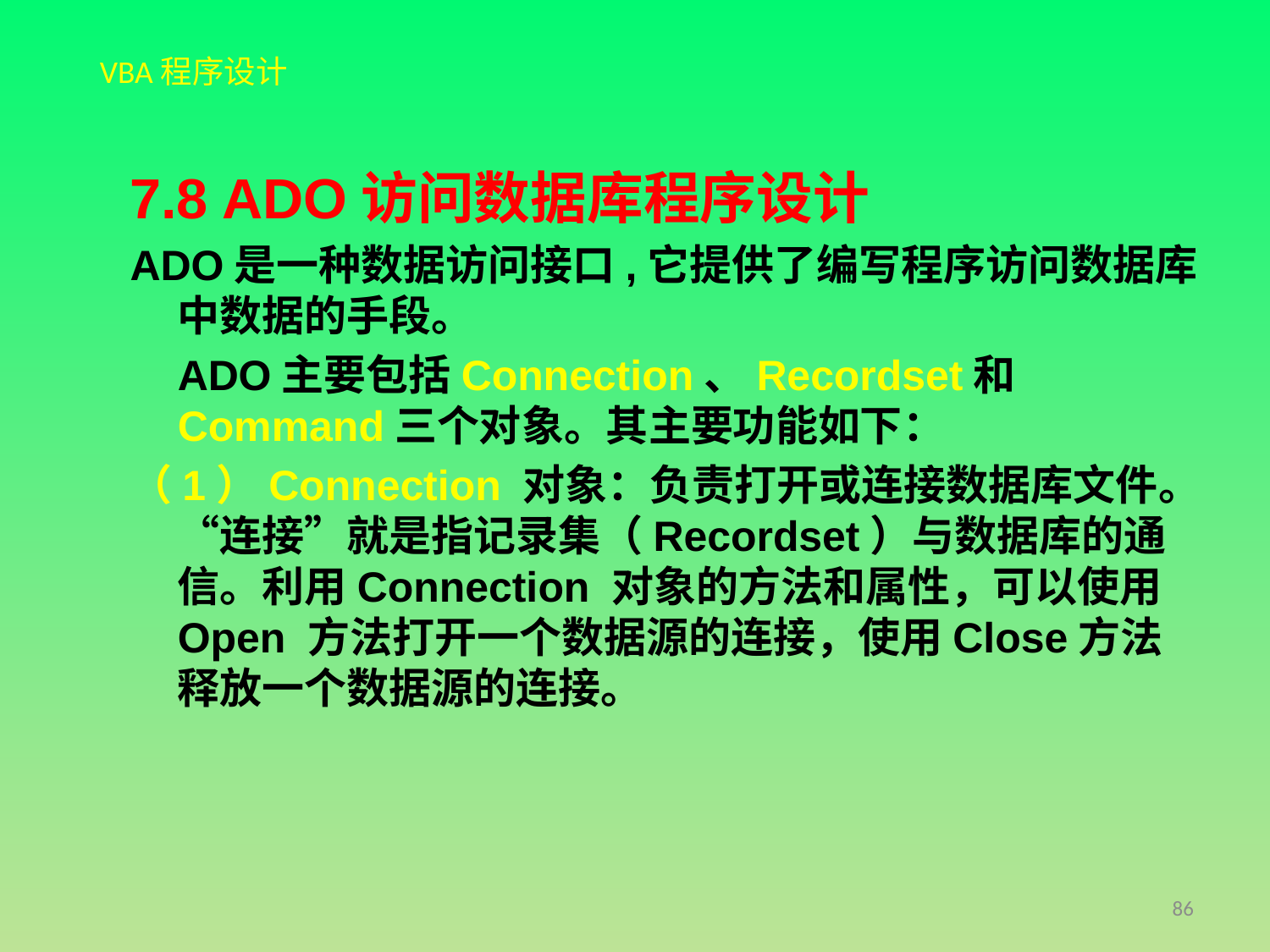

7.8 ADO访问数据库程序设计
ADO是一种数据访问接口,它提供了编写程序访问数据库中数据的手段。
	ADO主要包括Connection、Recordset和  Command三个对象。其主要功能如下：
（1）Connection 对象：负责打开或连接数据库文件。“连接”就是指记录集（Recordset）与数据库的通信。利用Connection 对象的方法和属性，可以使用Open 方法打开一个数据源的连接，使用Close方法释放一个数据源的连接。
86